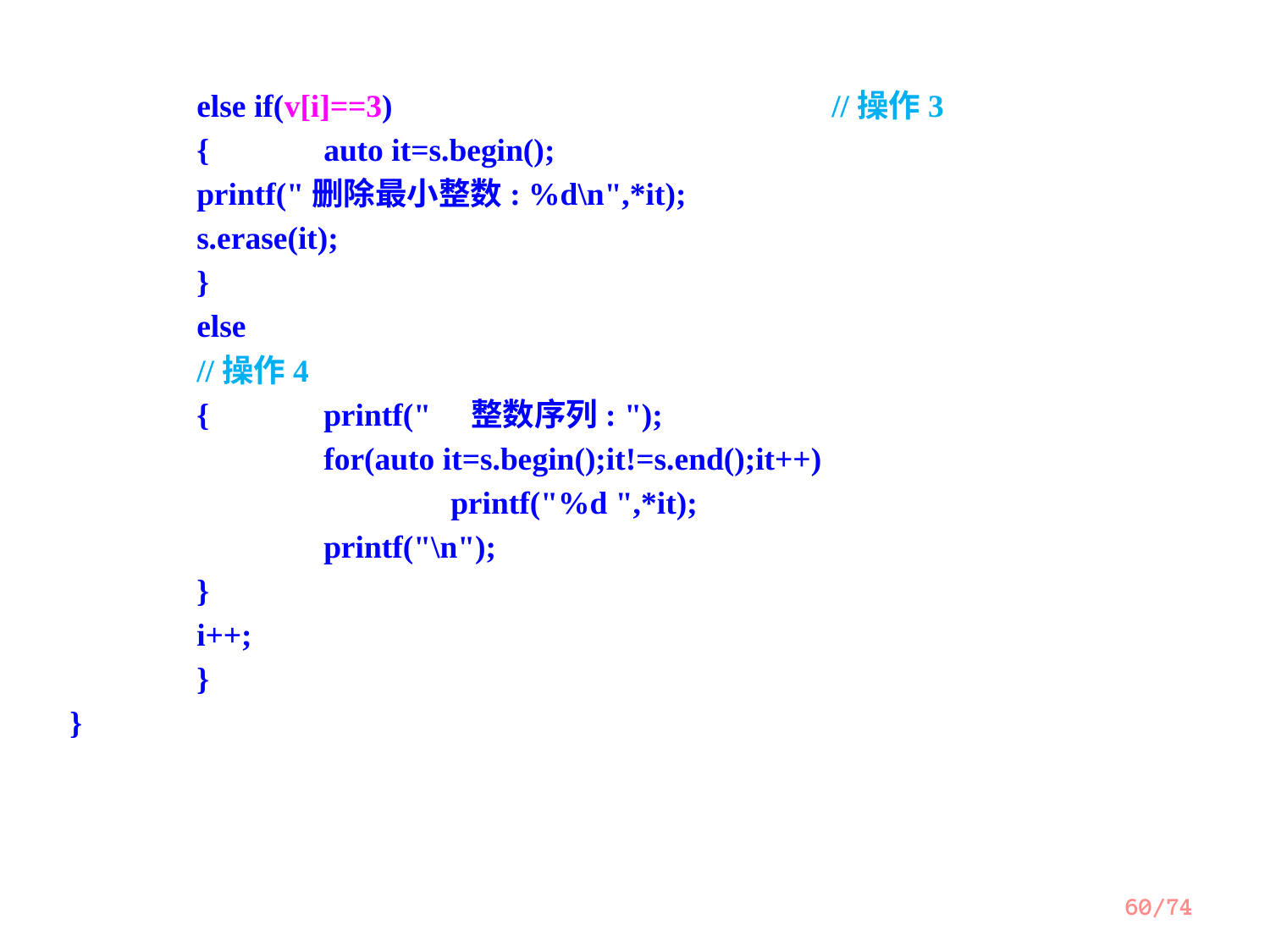

else if(v[i]==3) 				//操作3
        	{	auto it=s.begin();
             	printf("删除最小整数: %d\n",*it);
             	s.erase(it);
        	}
        	else								//操作4
        	{	printf("    整数序列: ");
            		for(auto it=s.begin();it!=s.end();it++)
                 		printf("%d ",*it);
            		printf("\n");
        	}
        	i++;
   	}
}
60/74